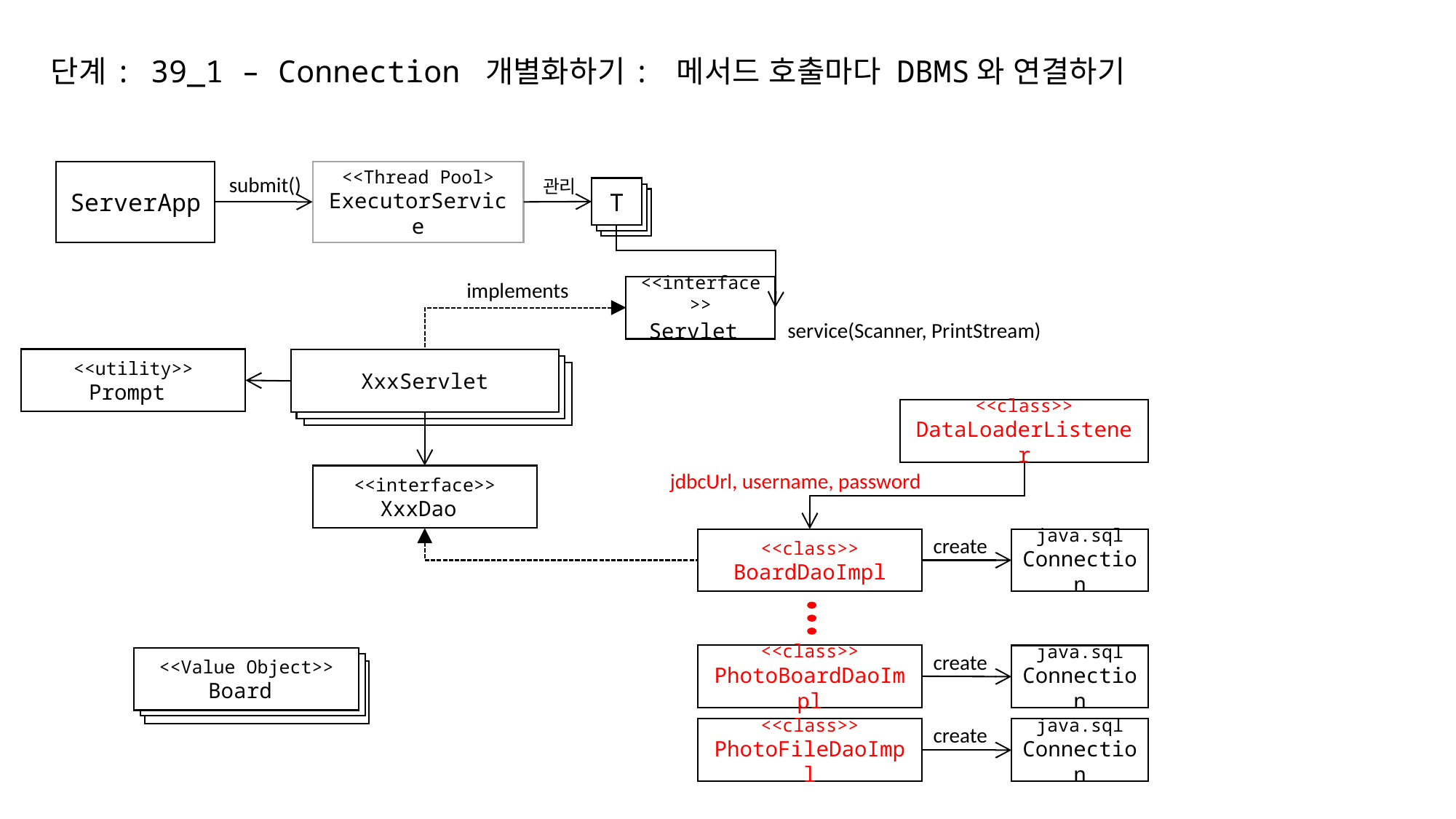

단계: 39_1 – Connection 개별화하기: 메서드 호출마다 DBMS와 연결하기
ServerApp
<<Thread Pool>
ExecutorService
submit()
관리
T
T
T
implements
<<interface>>
Servlet
service(Scanner, PrintStream)
<<utility>>
Prompt
XxxServlet
PhotoBoardListServlet
PhotoBoardListServlet
<<class>>
DataLoaderListener
jdbcUrl, username, password
<<interface>>
XxxDao
create
java.sql
Connection
<<class>>
BoardDaoImpl

create
<<class>>
PhotoBoardDaoImpl
java.sql
Connection
<<Value Object>>
Board
<<Value Object>>
PhotoFile
<<Value Object>>
PhotoFile
create
<<class>>
PhotoFileDaoImpl
java.sql
Connection